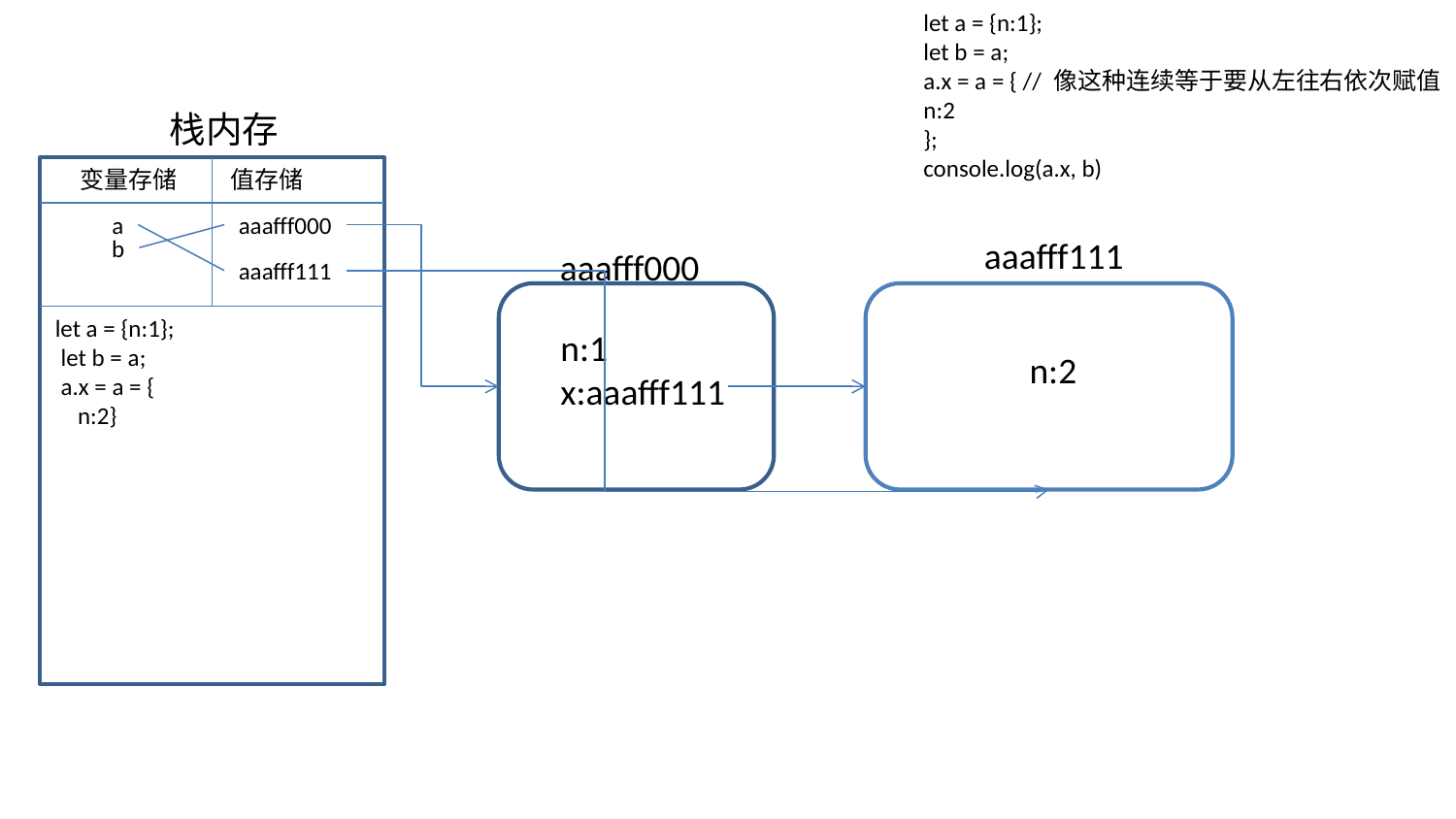

let a = {n:1};
    let b = a;
    a.x = a = { // 像这种连续等于要从左往右依次赋值
    n:2
    };
    console.log(a.x, b)

栈内存

变量存储          值存储
a
aaafff000
b
aaafff111
aaafff000
aaafff111

let a = {n:1};
 let b = a;
 a.x = a = {
    n:2}

n:1
x:aaafff111
n:2